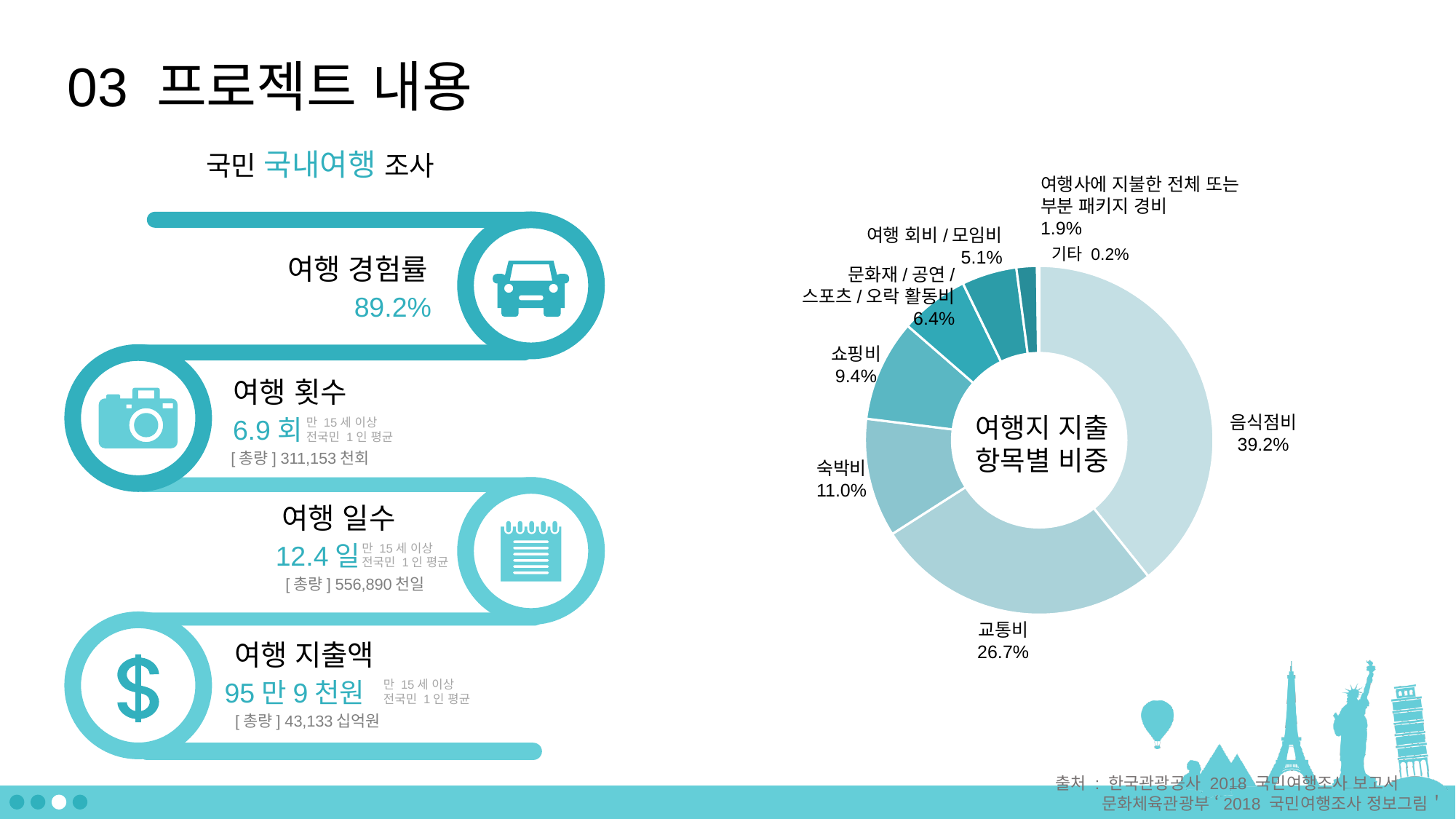

03 프로젝트 내용
국민 국내여행 조사
여행사에 지불한 전체 또는
부분 패키지 경비
1.9%
여행 회비/모임비
5.1%
기타 0.2%
문화재/공연/
스포츠/오락 활동비
6.4%

### Chart

| Category | 판매 |
|---|---|
| 음식점비 | 39.2 |
| 교통비 | 26.7 |
| 숙박비 | 11.0 |
| 쇼핑비 | 9.4 |
| 문화재/공연/스포츠/오락 활동비 | 6.4 |
| 여행 회비/모임 회비 | 5.1 |
| 여행사에 지불한 전체경비 또는 부분 패키지 경비 | 1.9 |
| 기타 | 0.2 |
쇼핑비
9.4%
음식점비
39.2%
숙박비
11.0%
교통비
26.7%

여행 경험률

89.2%

여행 횟수
6.9회
만 15세 이상
전국민 1인 평균
[총량] 311,153천회

여행 일수
12.4일
만 15세 이상
전국민 1인 평균
[총량] 556,890천일

여행 지출액
95만9천원
만 15세 이상
전국민 1인 평균
[총량] 43,133십억원

여행지 지출
항목별 비중
출처 : 한국관광공사 2018 국민여행조사 보고서
         문화체육관광부 ‘2018 국민여행조사 정보그림＇